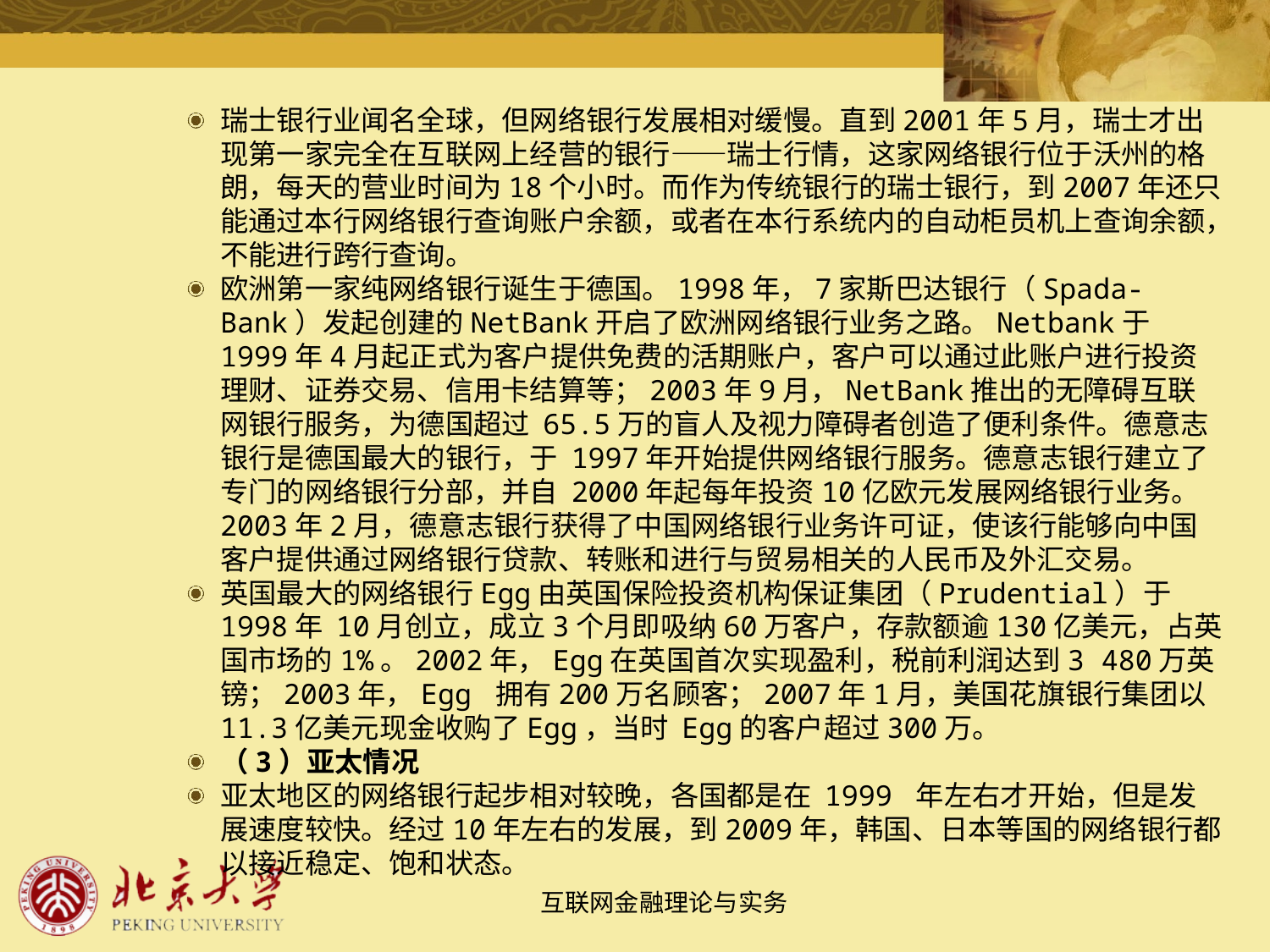

瑞士银行业闻名全球，但网络银行发展相对缓慢。直到2001年5月，瑞士才出现第一家完全在互联网上经营的银行——瑞士行情，这家网络银行位于沃州的格朗，每天的营业时间为18个小时。而作为传统银行的瑞士银行，到2007年还只能通过本行网络银行查询账户余额，或者在本行系统内的自动柜员机上查询余额，不能进行跨行查询。
欧洲第一家纯网络银行诞生于德国。1998年，7家斯巴达银行（Spada-Bank）发起创建的NetBank开启了欧洲网络银行业务之路。Netbank于1999年4月起正式为客户提供免费的活期账户，客户可以通过此账户进行投资理财、证券交易、信用卡结算等；2003年9月，NetBank推出的无障碍互联网银行服务，为德国超过 65.5万的盲人及视力障碍者创造了便利条件。德意志银行是德国最大的银行，于 1997年开始提供网络银行服务。德意志银行建立了专门的网络银行分部，并自 2000年起每年投资10亿欧元发展网络银行业务。2003年2月，德意志银行获得了中国网络银行业务许可证，使该行能够向中国客户提供通过网络银行贷款、转账和进行与贸易相关的人民币及外汇交易。
英国最大的网络银行Egg由英国保险投资机构保证集团（Prudential）于1998年 10月创立，成立3个月即吸纳60万客户，存款额逾130亿美元，占英国市场的1%。2002年，Egg在英国首次实现盈利，税前利润达到3 480万英镑；2003年，Egg 拥有200万名顾客；2007年1月，美国花旗银行集团以11.3亿美元现金收购了Egg，当时 Egg的客户超过300万。
（3）亚太情况
亚太地区的网络银行起步相对较晚，各国都是在 1999 年左右才开始，但是发展速度较快。经过10年左右的发展，到2009年，韩国、日本等国的网络银行都以接近稳定、饱和状态。